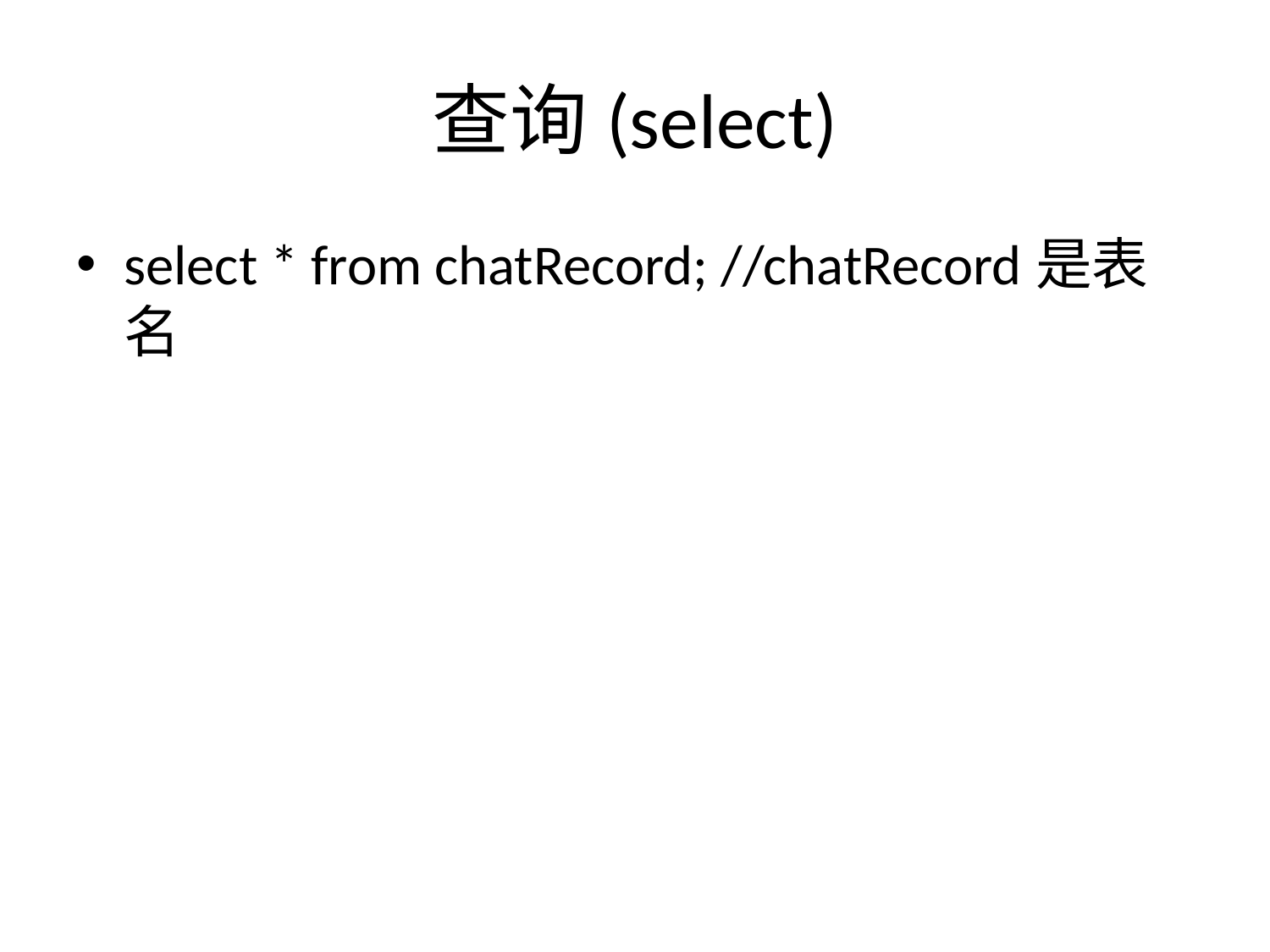

# 查询(select)
select * from chatRecord; //chatRecord是表名